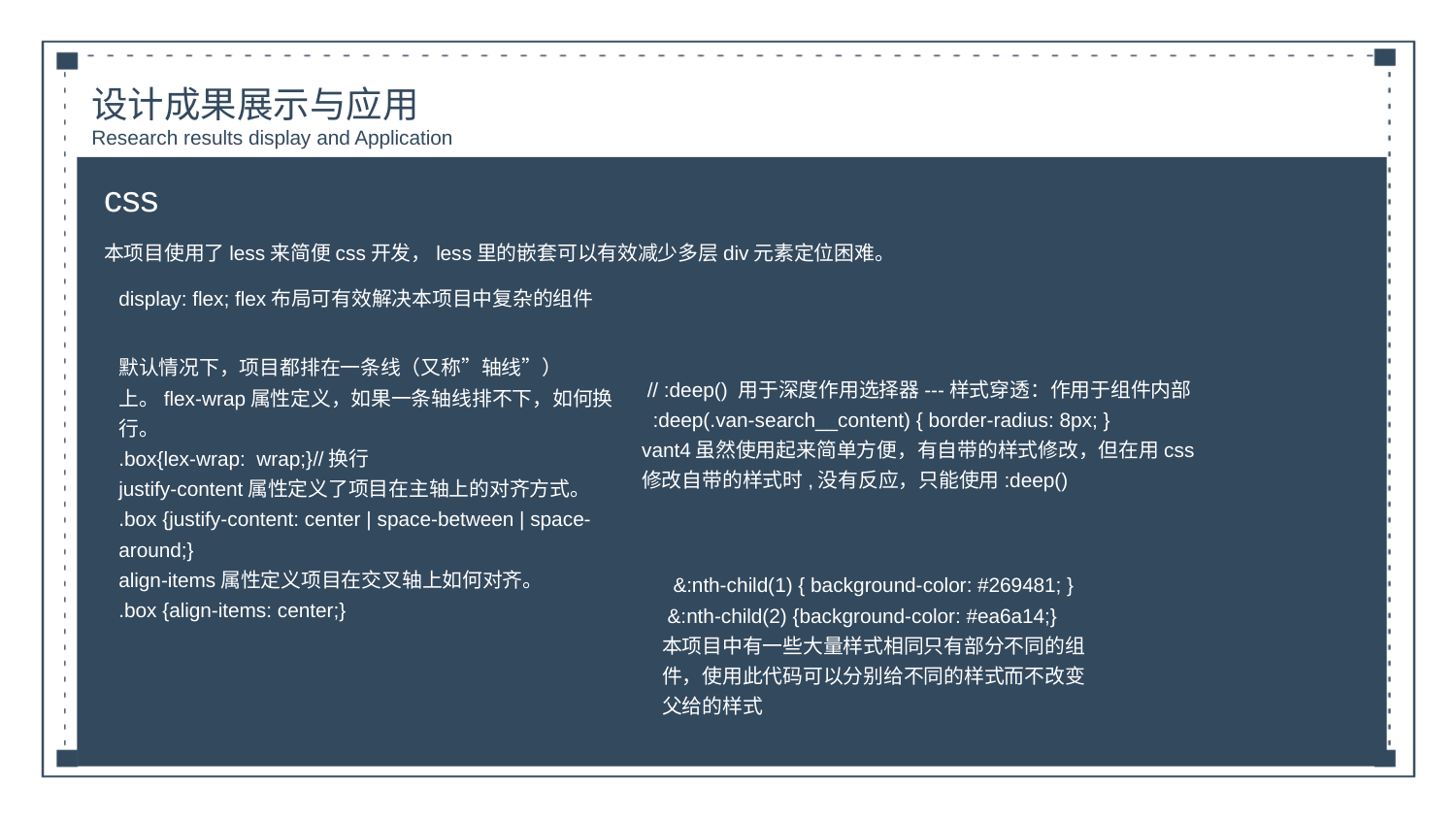

设计成果展示与应用
Research results display and Application

css
本项目使用了less来简便css开发，less里的嵌套可以有效减少多层div元素定位困难。

display: flex; flex布局可有效解决本项目中复杂的组件

默认情况下，项目都排在一条线（又称”轴线”）上。flex-wrap属性定义，如果一条轴线排不下，如何换行。
.box{lex-wrap:  wrap;}//换行
justify-content属性定义了项目在主轴上的对齐方式。
.box {justify-content: center | space-between | space-around;}
align-items属性定义项目在交叉轴上如何对齐。
.box {align-items: center;}
 // :deep() 用于深度作用选择器---样式穿透：作用于组件内部
  :deep(.van-search__content) { border-radius: 8px; }
vant4虽然使用起来简单方便，有自带的样式修改，但在用css修改自带的样式时,没有反应，只能使用:deep()
  &:nth-child(1) { background-color: #269481; }
 &:nth-child(2) {background-color: #ea6a14;}
本项目中有一些大量样式相同只有部分不同的组件，使用此代码可以分别给不同的样式而不改变父给的样式